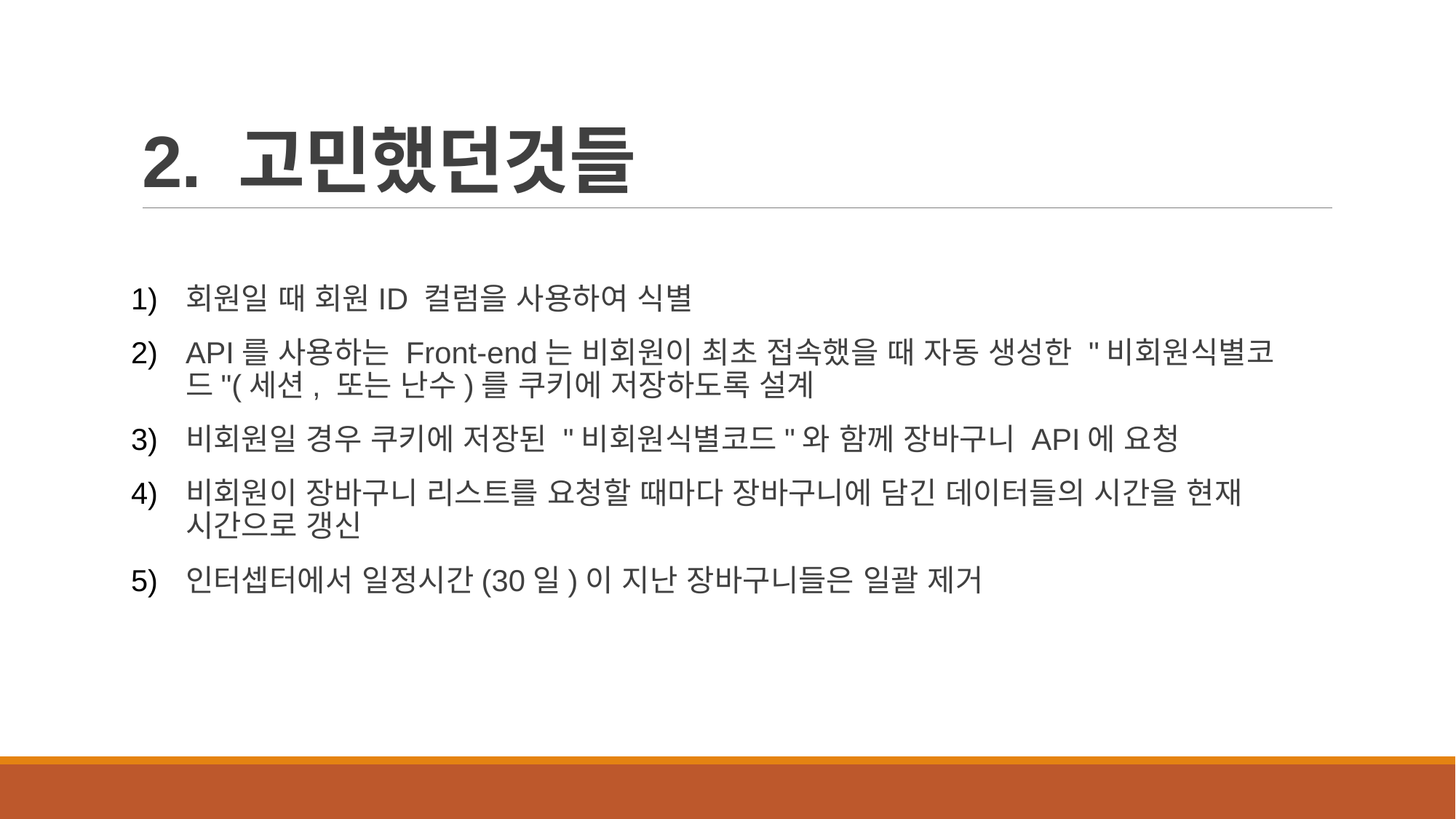

# 2. 고민했던것들

회원일 때 회원ID 컬럼을 사용하여 식별
API를 사용하는 Front-end는 비회원이 최초 접속했을 때 자동 생성한 "비회원식별코드"(세션, 또는 난수)를 쿠키에 저장하도록 설계
비회원일 경우 쿠키에 저장된 "비회원식별코드"와 함께 장바구니 API에 요청
비회원이 장바구니 리스트를 요청할 때마다 장바구니에 담긴 데이터들의 시간을 현재 시간으로 갱신
인터셉터에서 일정시간(30일)이 지난 장바구니들은 일괄 제거